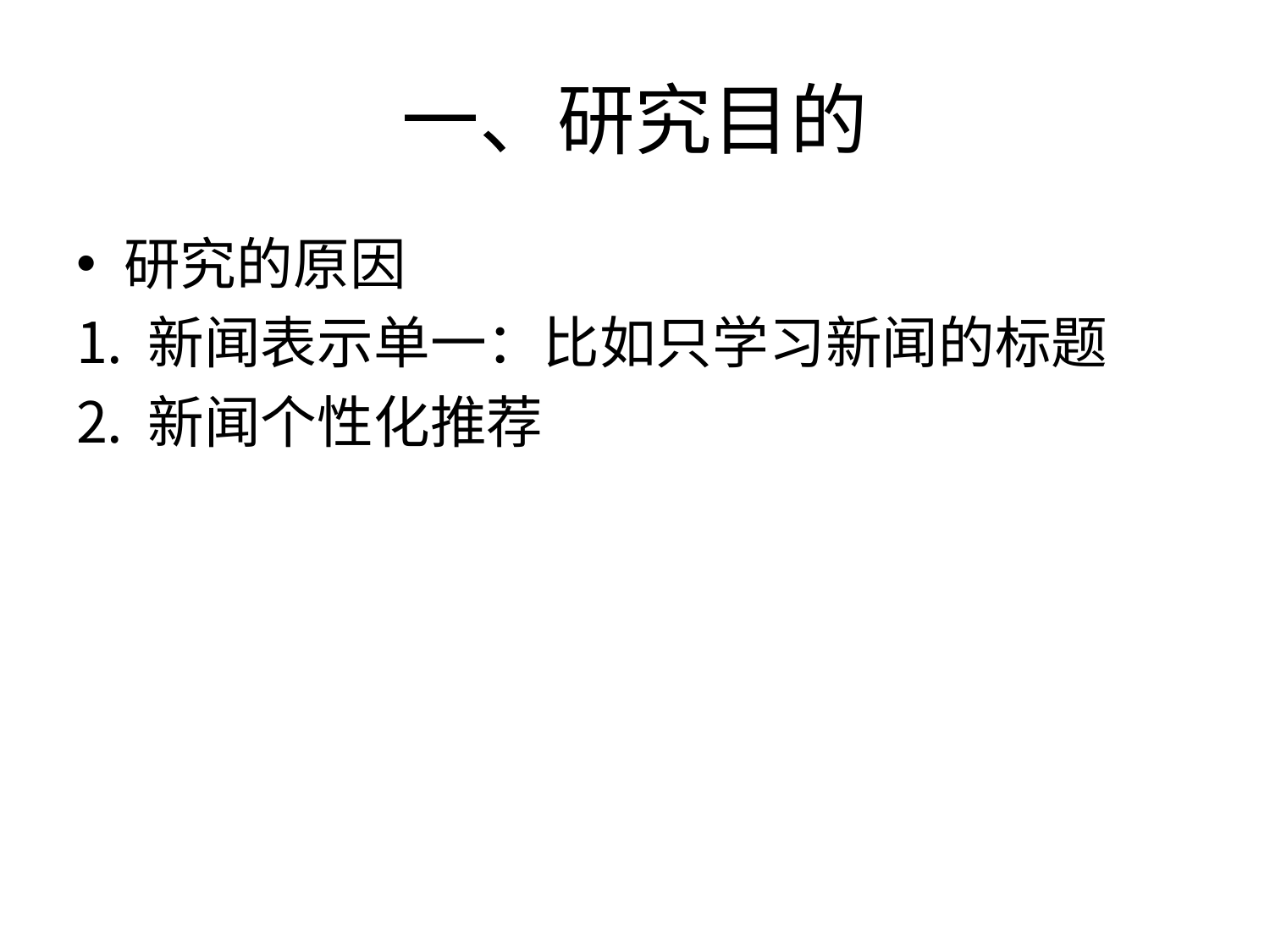

# 一、研究目的
研究的原因
新闻表示单一：比如只学习新闻的标题
新闻个性化推荐